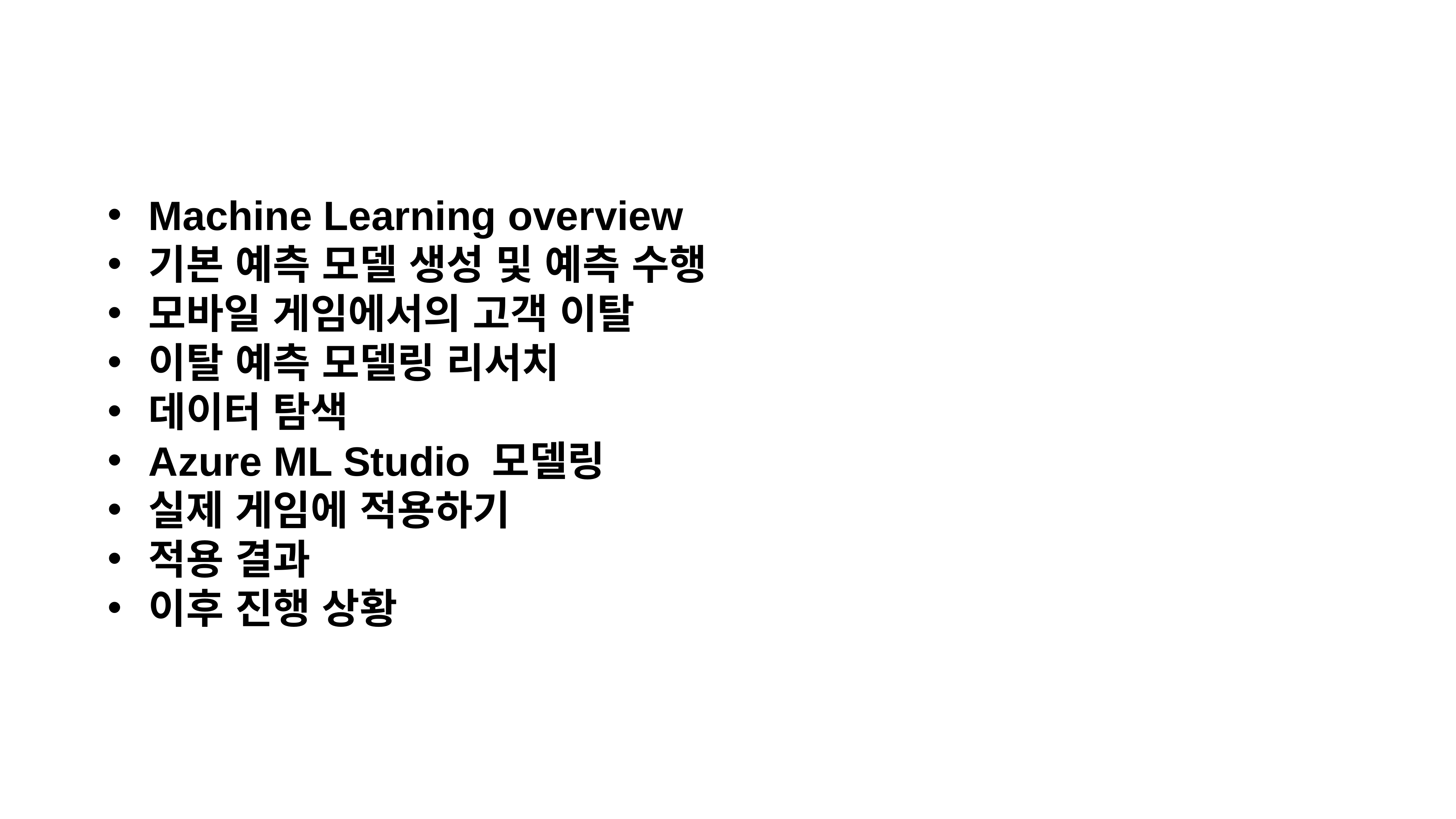

Machine Learning overview
기본 예측 모델 생성 및 예측 수행
모바일 게임에서의 고객 이탈
이탈 예측 모델링 리서치
데이터 탐색
Azure ML Studio 모델링
실제 게임에 적용하기
적용 결과
이후 진행 상황